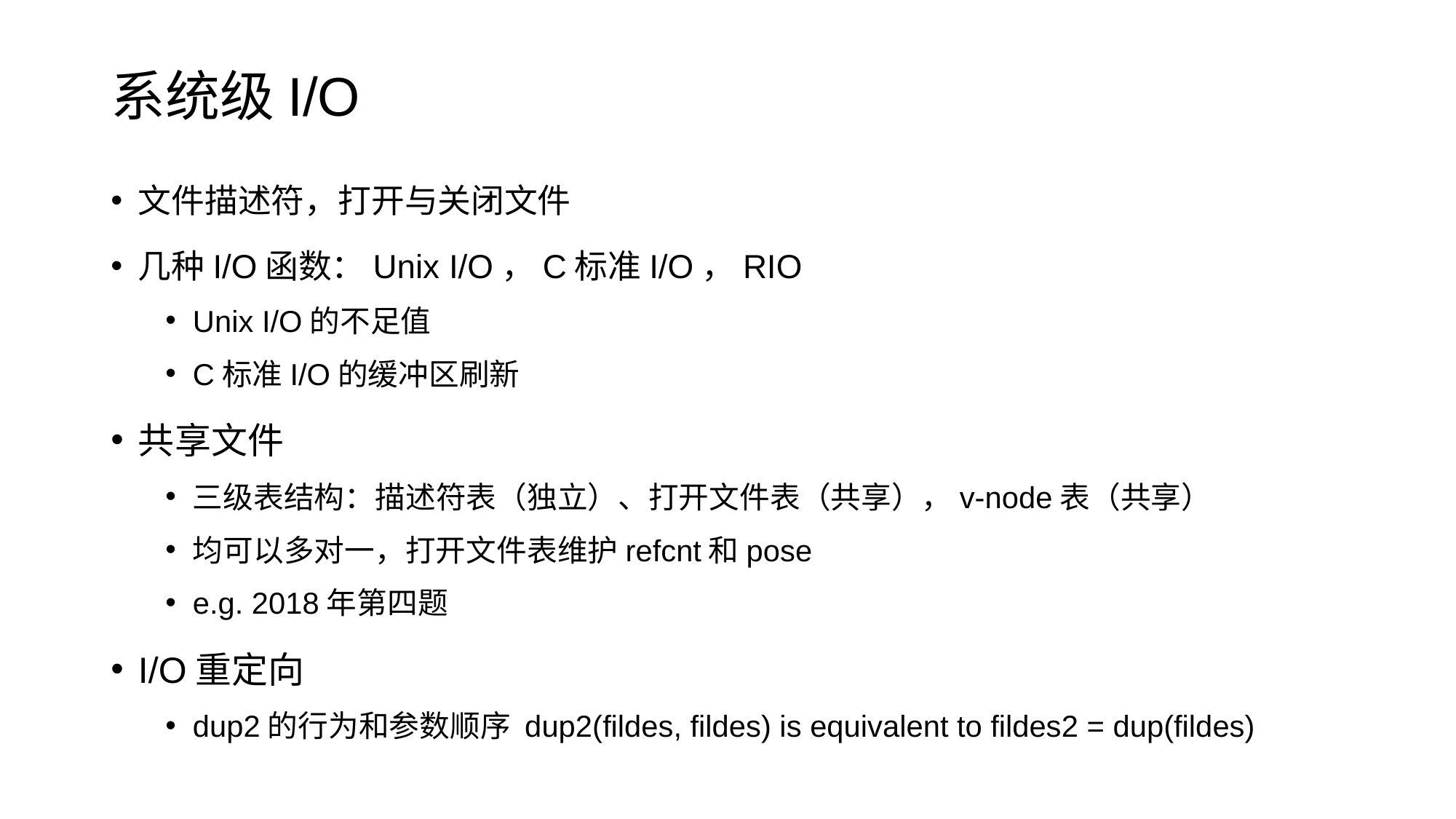

# 系统级I/O
文件描述符，打开与关闭文件
几种I/O函数：Unix I/O，C标准I/O，RIO
Unix I/O的不足值
C标准I/O的缓冲区刷新
共享文件
三级表结构：描述符表（独立）、打开文件表（共享），v-node表（共享）
均可以多对一，打开文件表维护refcnt和pose
e.g. 2018年第四题
I/O重定向
dup2的行为和参数顺序 dup2(fildes, fildes) is equivalent to fildes2 = dup(fildes)